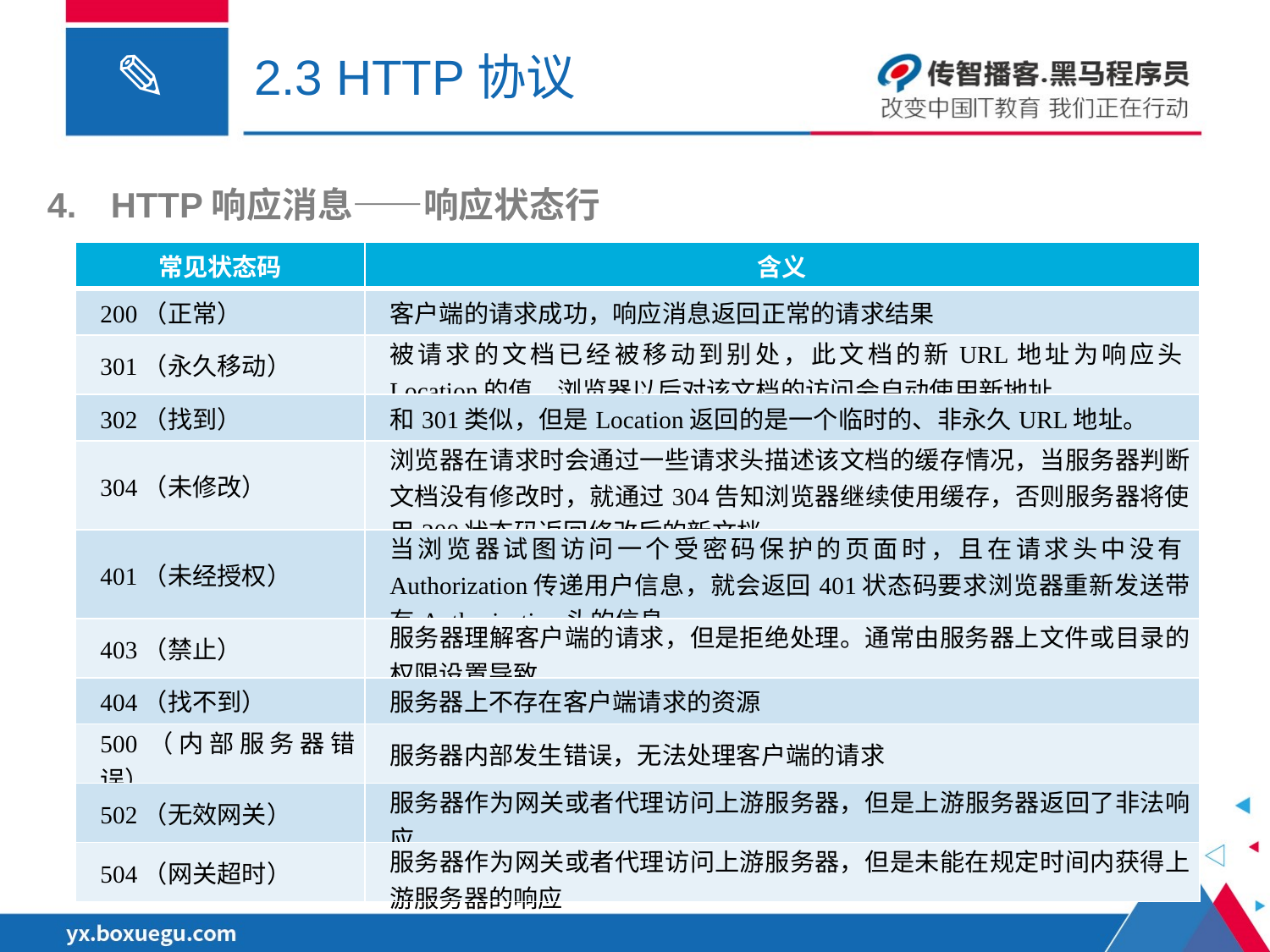

# 2.3 HTTP协议
HTTP响应消息——响应状态行
| 常见状态码 | 含义 |
| --- | --- |
| 200（正常） | 客户端的请求成功，响应消息返回正常的请求结果 |
| 301（永久移动） | 被请求的文档已经被移动到别处，此文档的新URL地址为响应头Location的值，浏览器以后对该文档的访问会自动使用新地址 |
| 302（找到） | 和301类似，但是Location返回的是一个临时的、非永久URL地址。 |
| 304（未修改） | 浏览器在请求时会通过一些请求头描述该文档的缓存情况，当服务器判断文档没有修改时，就通过304告知浏览器继续使用缓存，否则服务器将使用200状态码返回修改后的新文档 |
| 401（未经授权） | 当浏览器试图访问一个受密码保护的页面时，且在请求头中没有Authorization传递用户信息，就会返回401状态码要求浏览器重新发送带有Authorization头的信息 |
| 403（禁止） | 服务器理解客户端的请求，但是拒绝处理。通常由服务器上文件或目录的权限设置导致 |
| 404（找不到） | 服务器上不存在客户端请求的资源 |
| 500（内部服务器错误） | 服务器内部发生错误，无法处理客户端的请求 |
| 502（无效网关） | 服务器作为网关或者代理访问上游服务器，但是上游服务器返回了非法响应 |
| 504（网关超时） | 服务器作为网关或者代理访问上游服务器，但是未能在规定时间内获得上游服务器的响应 |